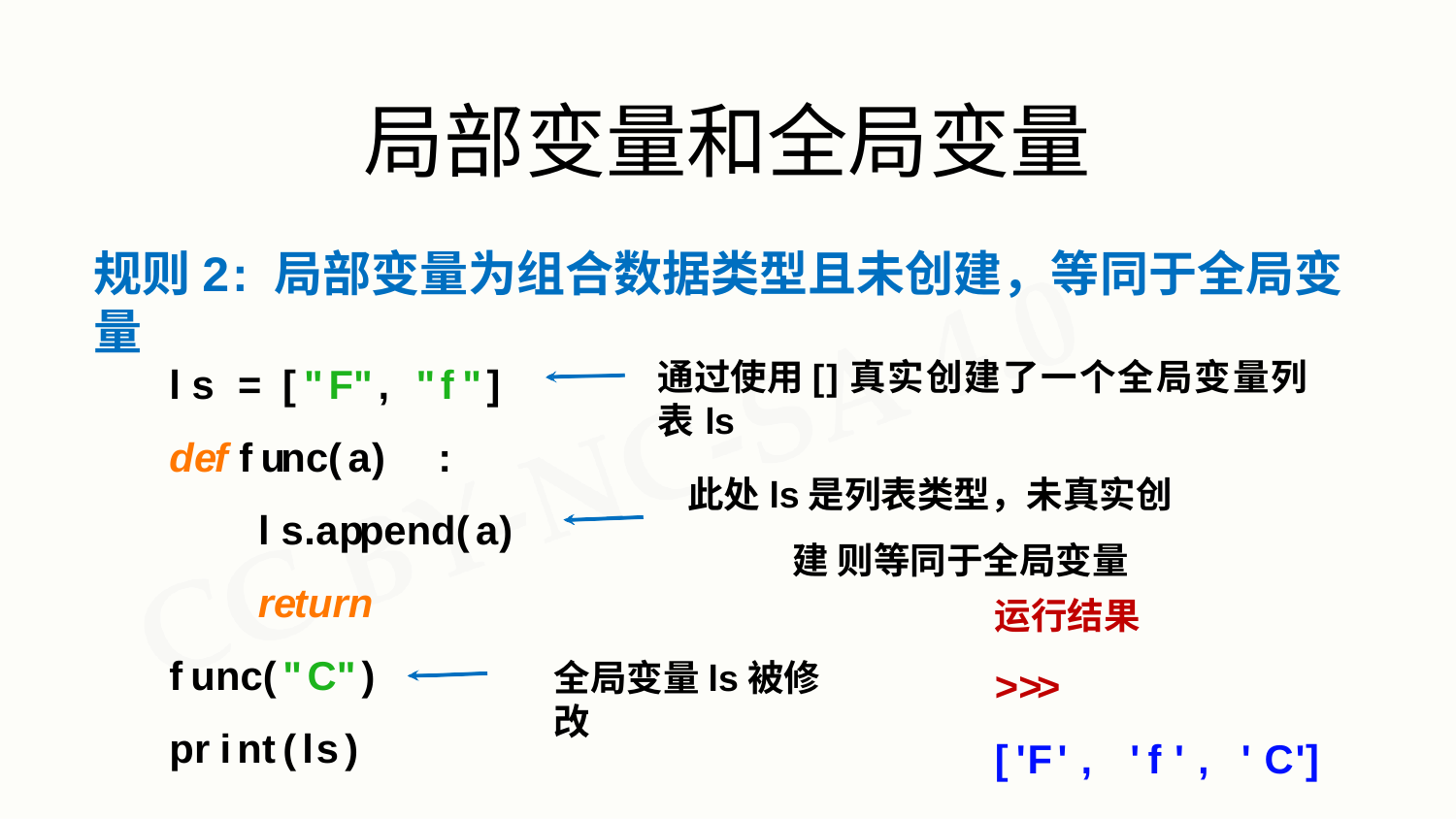

# 局部变量和全局变量
规则2: 局部变量为组合数据类型且未创建，等同于全局变量

通过使用[]真实创建了一个全局变量列表ls
ls	=	["F",	"f"]
def func(a)	:
ls.append(a)
return func("C") print(ls)
此处ls是列表类型，未真实创建 则等同于全局变量

运行结果
>>>
['F',	'f',	'C']
全局变量ls被修改